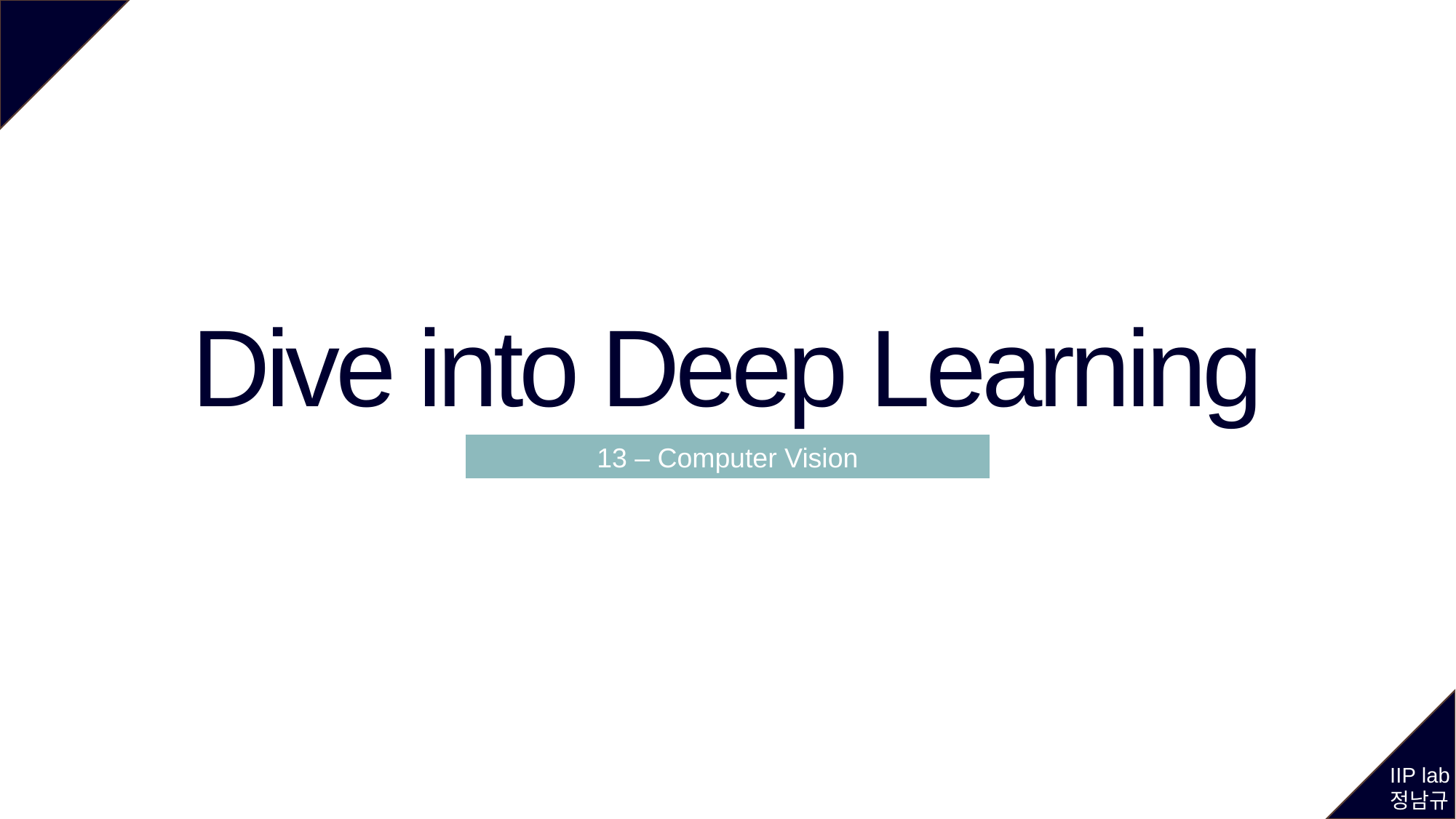

Dive into Deep Learning
13 – Computer Vision
IIP lab
정남규